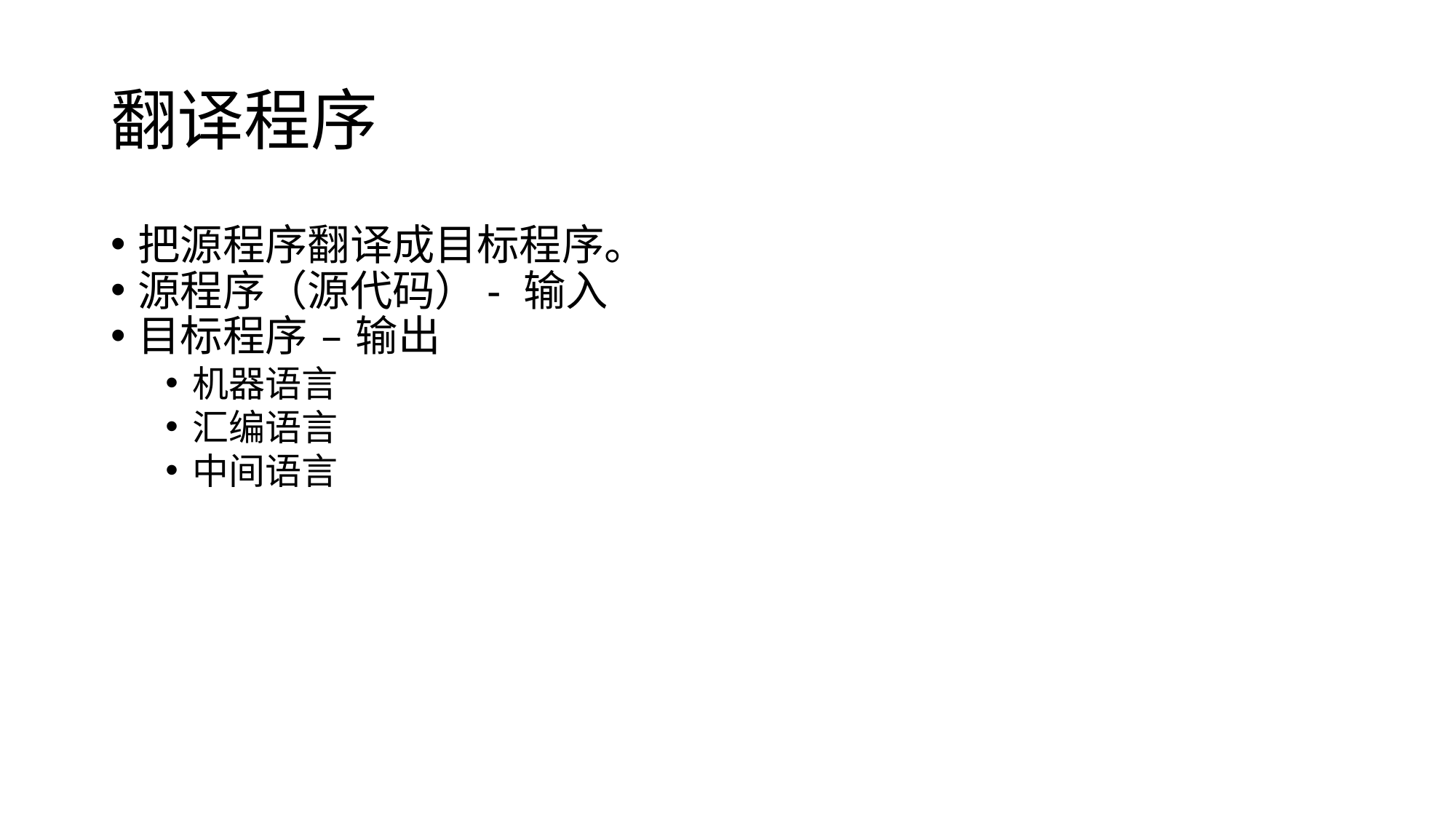

翻译程序
把源程序翻译成目标程序。
源程序（源代码）- 输入
目标程序 – 输出
机器语言
汇编语言
中间语言